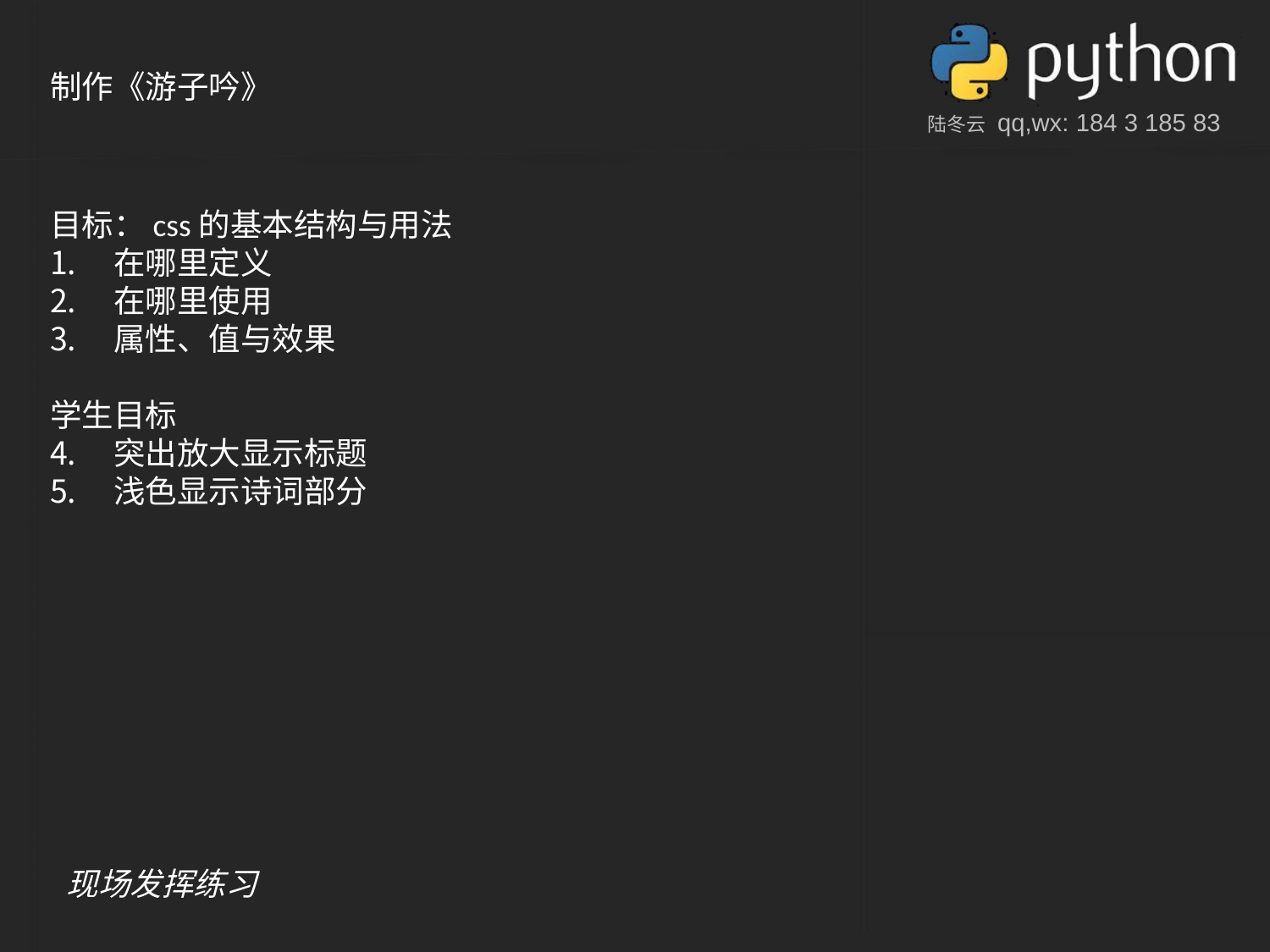

制作《游子吟》
目标：css的基本结构与用法
在哪里定义
在哪里使用
属性、值与效果

学生目标
突出放大显示标题
浅色显示诗词部分
现场发挥练习